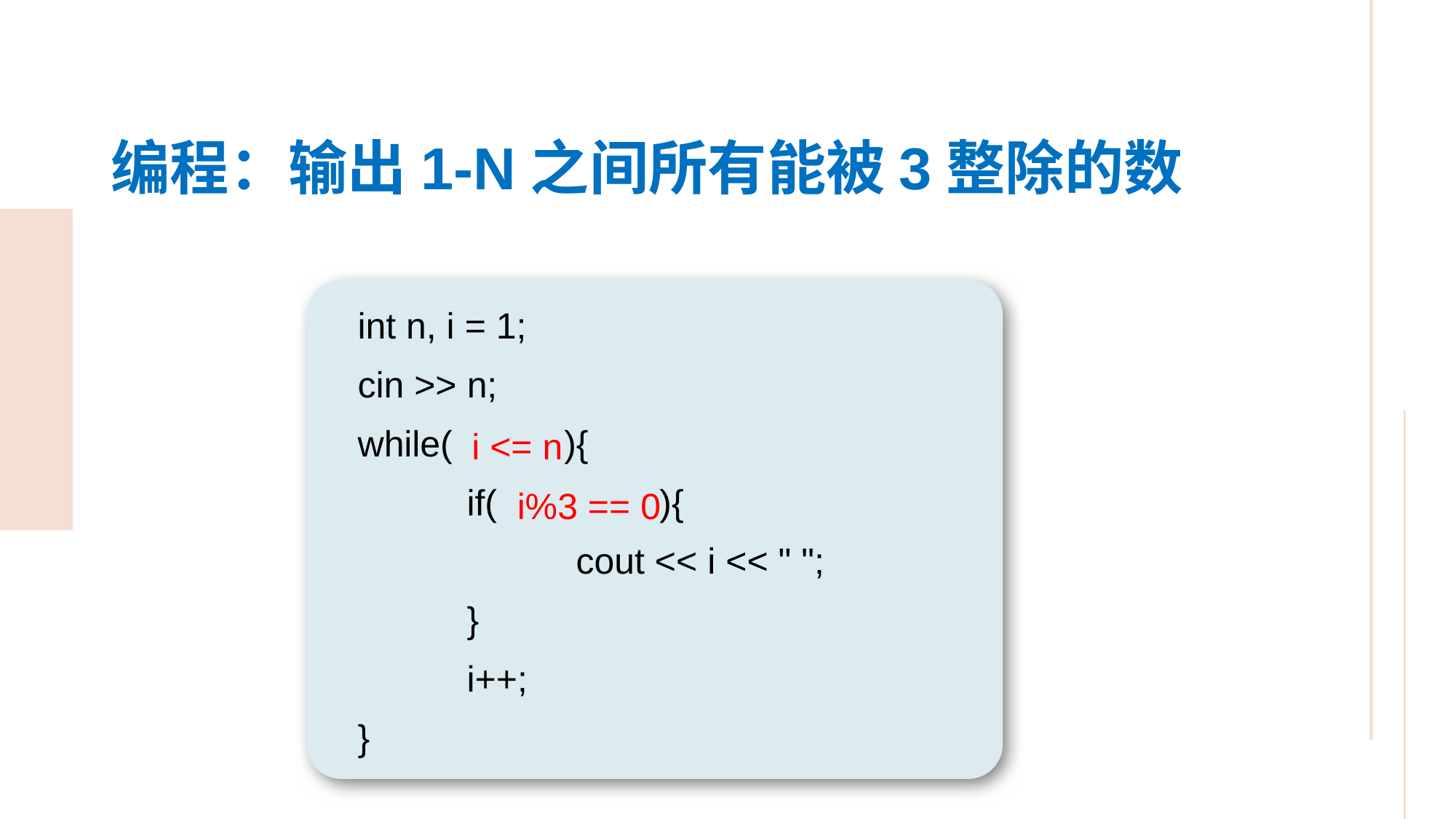

编程：输出1-N之间所有能被3整除的数

	int n, i = 1;
	cin >> n;
	while(           ){
		if(                ){
			cout << i << " ";
		}
		i++;
	}
i <= n
i%3 == 0